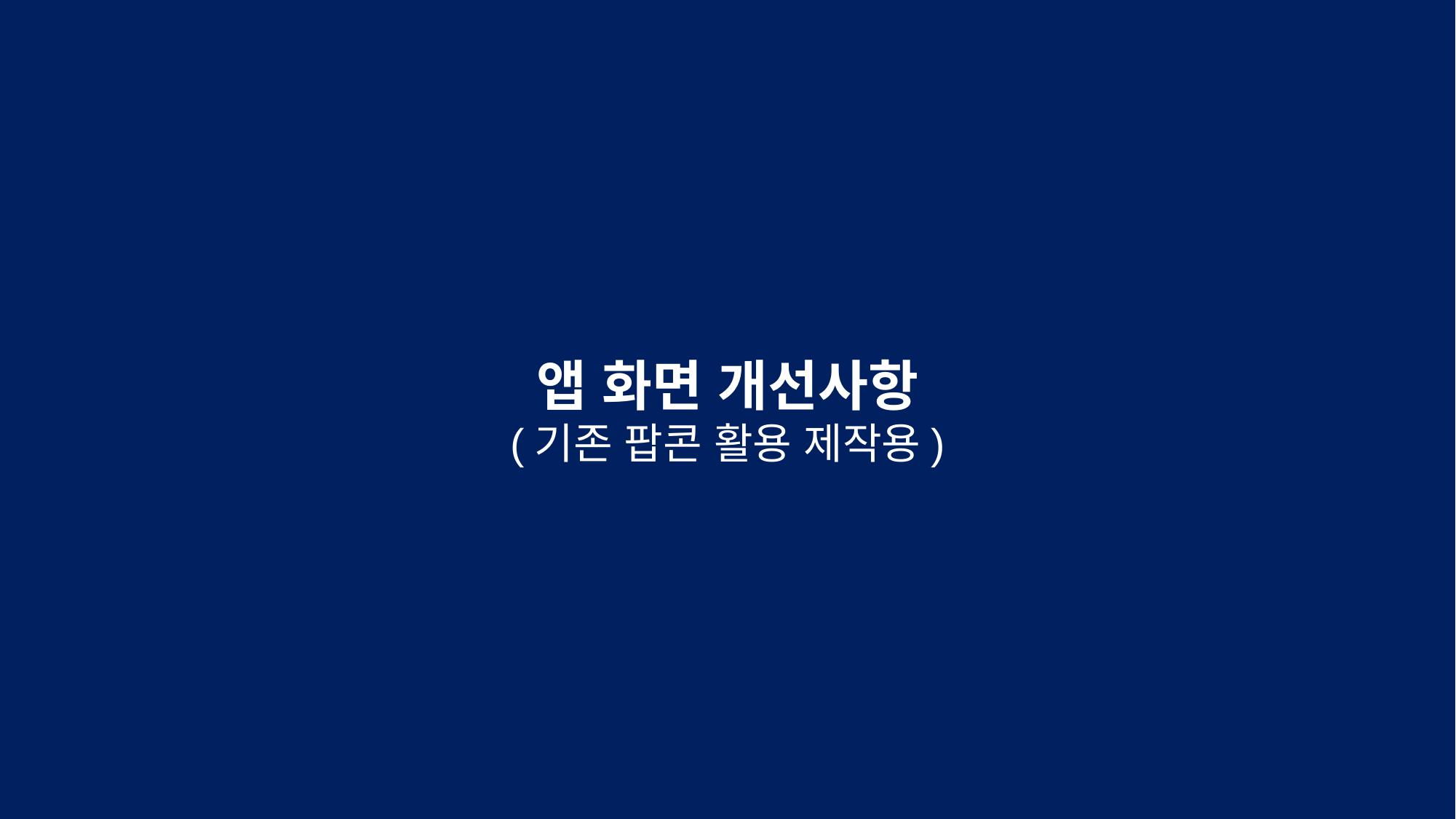

앱 화면 개선사항
(기존 팝콘 활용 제작용)